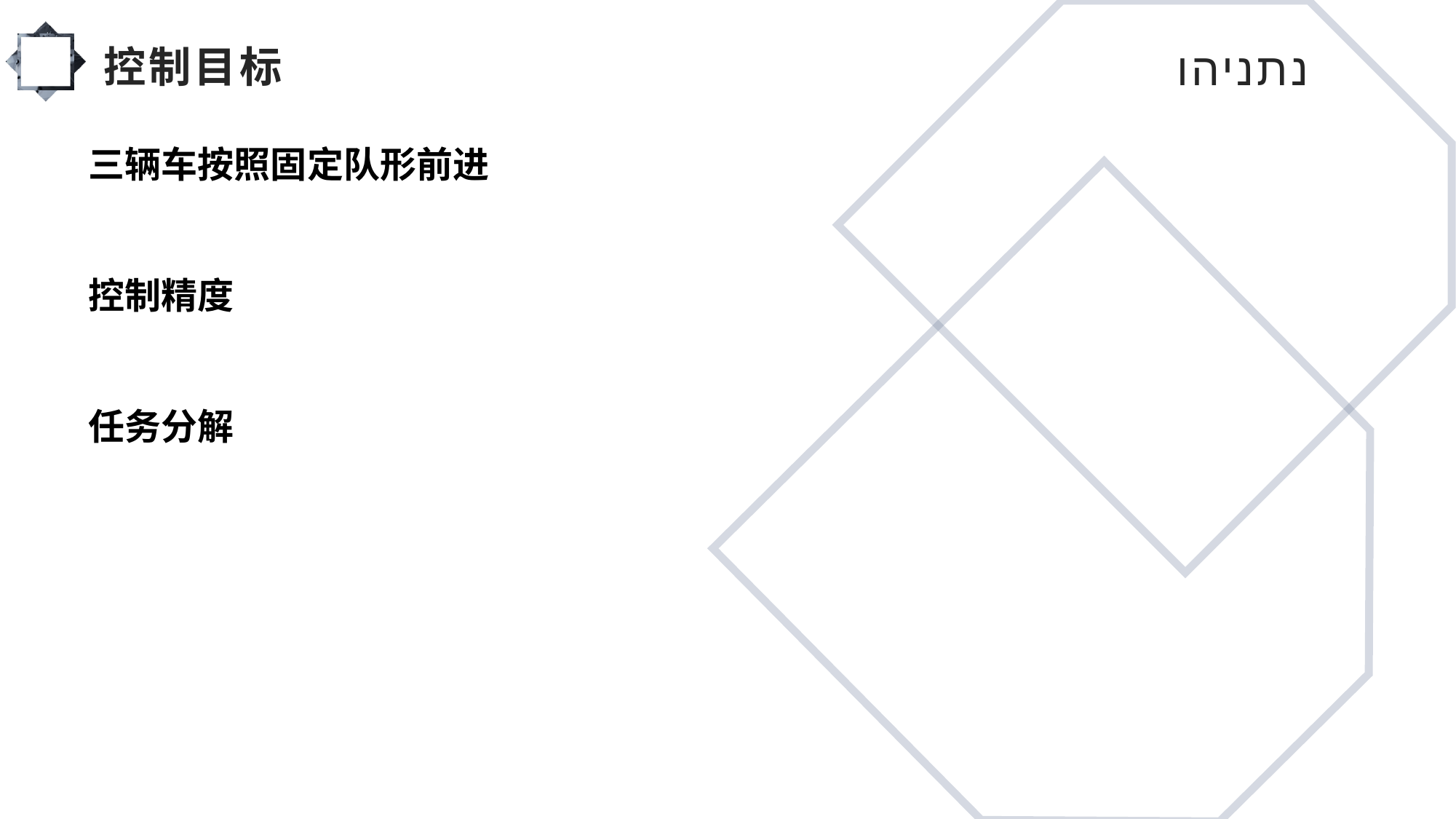

# 控制目标
                         נתניהו
三辆车按照固定队形前进

控制精度

任务分解

3